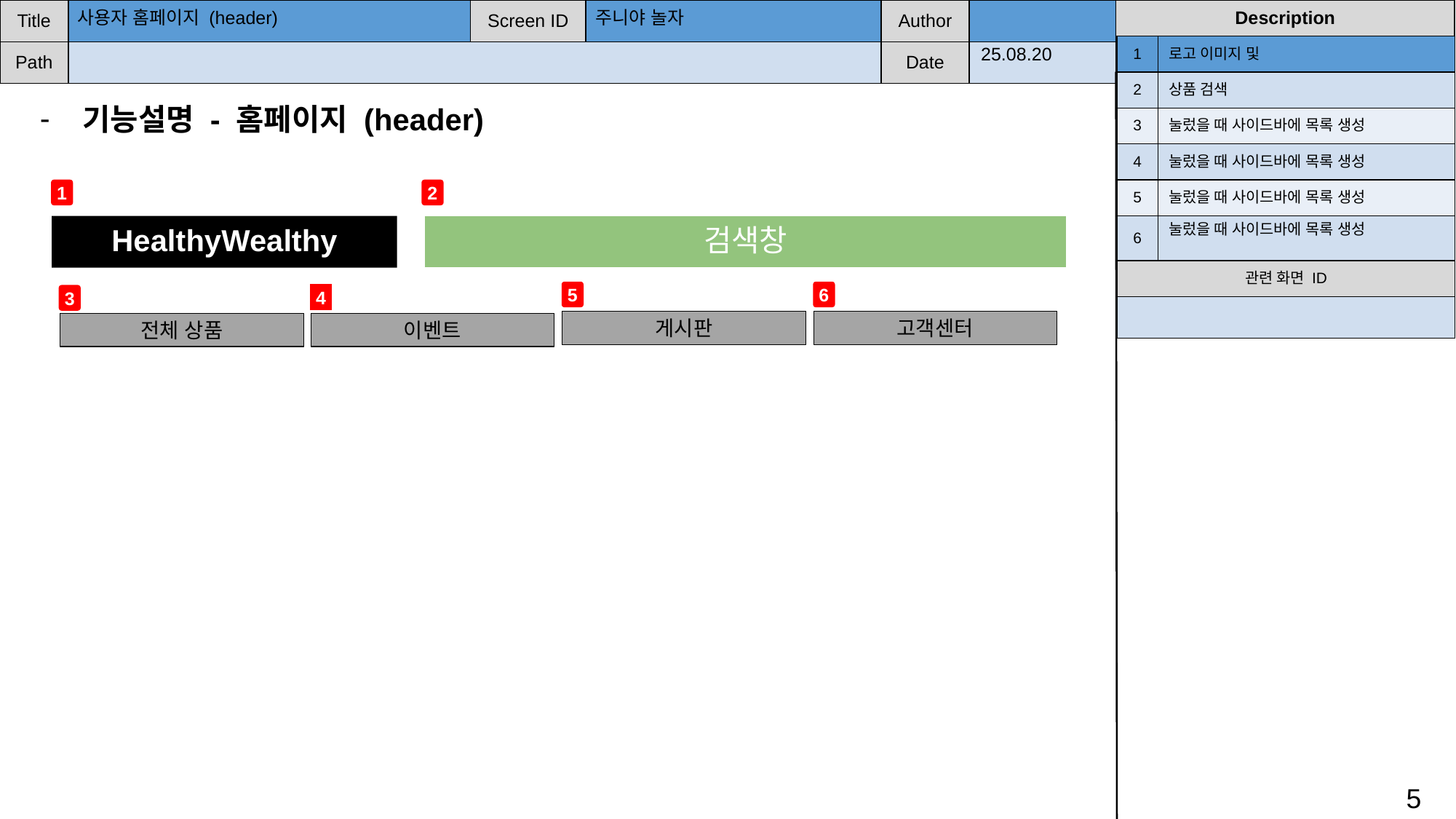

사용자 홈페이지 (header)
주니야 놀자
| 1 | 로고 이미지 및 |
| --- | --- |
| 2 | 상품 검색 |
| 3 | 눌렀을 때 사이드바에 목록 생성 |
| 4 | 눌렀을 때 사이드바에 목록 생성 |
| 5 | 눌렀을 때 사이드바에 목록 생성 |
| 6 | 눌렀을 때 사이드바에 목록 생성 |
| 관련 화면 ID |  |
|  |  |

25.08.20
기능설명 - 홈페이지 (header)
1
2
HealthyWealthy
헬팡팡
검색창
5
6
4
3
게시판
고객센터
전체 상품
이벤트